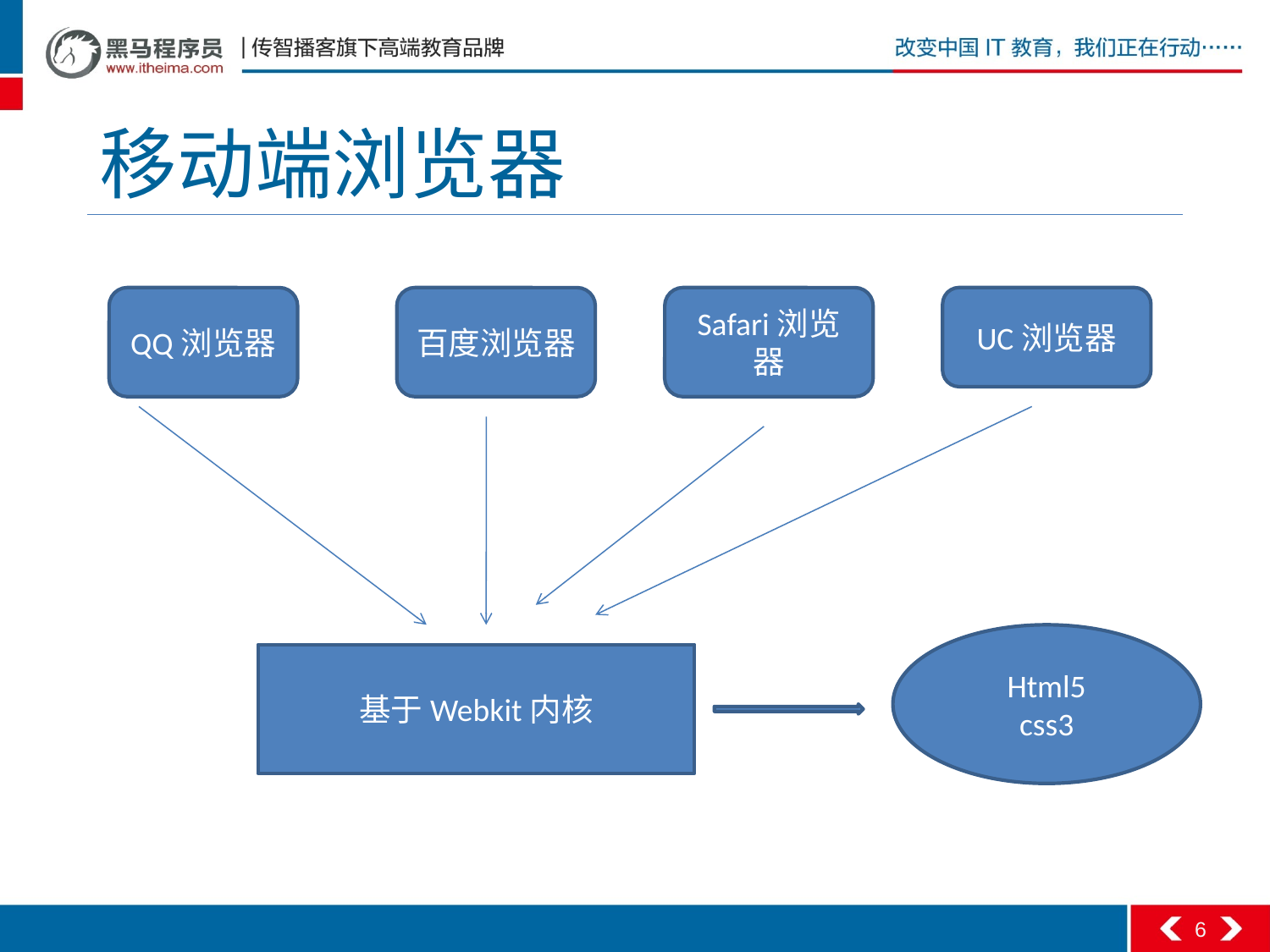

# 移动端浏览器
QQ浏览器
百度浏览器
Safari浏览器
UC浏览器
Html5
css3
基于Webkit内核

6